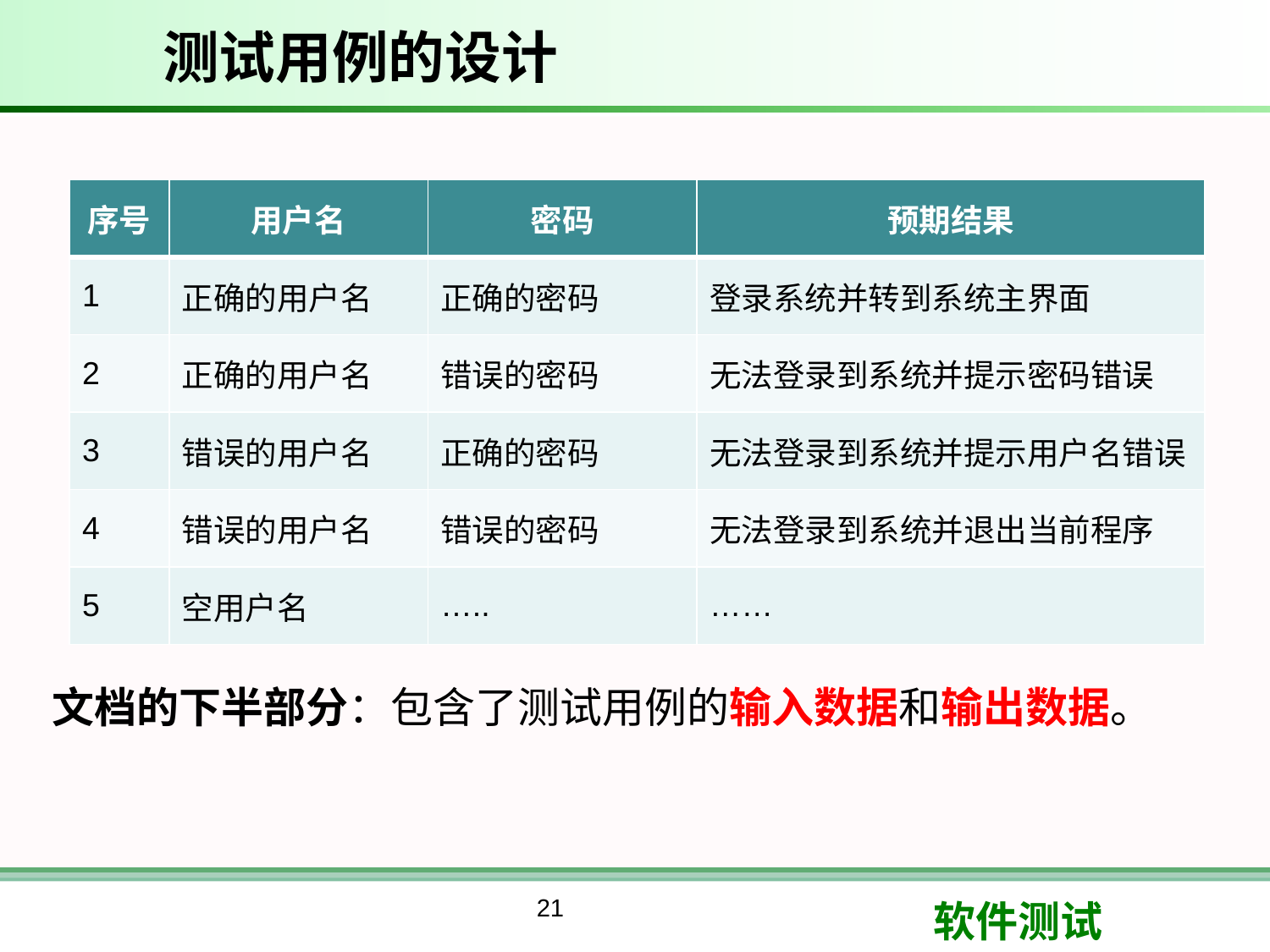

# 测试用例的设计
| 序号 | 用户名 | 密码 | 预期结果 |
| --- | --- | --- | --- |
| 1 | 正确的用户名 | 正确的密码 | 登录系统并转到系统主界面 |
| 2 | 正确的用户名 | 错误的密码 | 无法登录到系统并提示密码错误 |
| 3 | 错误的用户名 | 正确的密码 | 无法登录到系统并提示用户名错误 |
| 4 | 错误的用户名 | 错误的密码 | 无法登录到系统并退出当前程序 |
| 5 | 空用户名 | ….. | …… |
文档的下半部分：包含了测试用例的输入数据和输出数据。
21